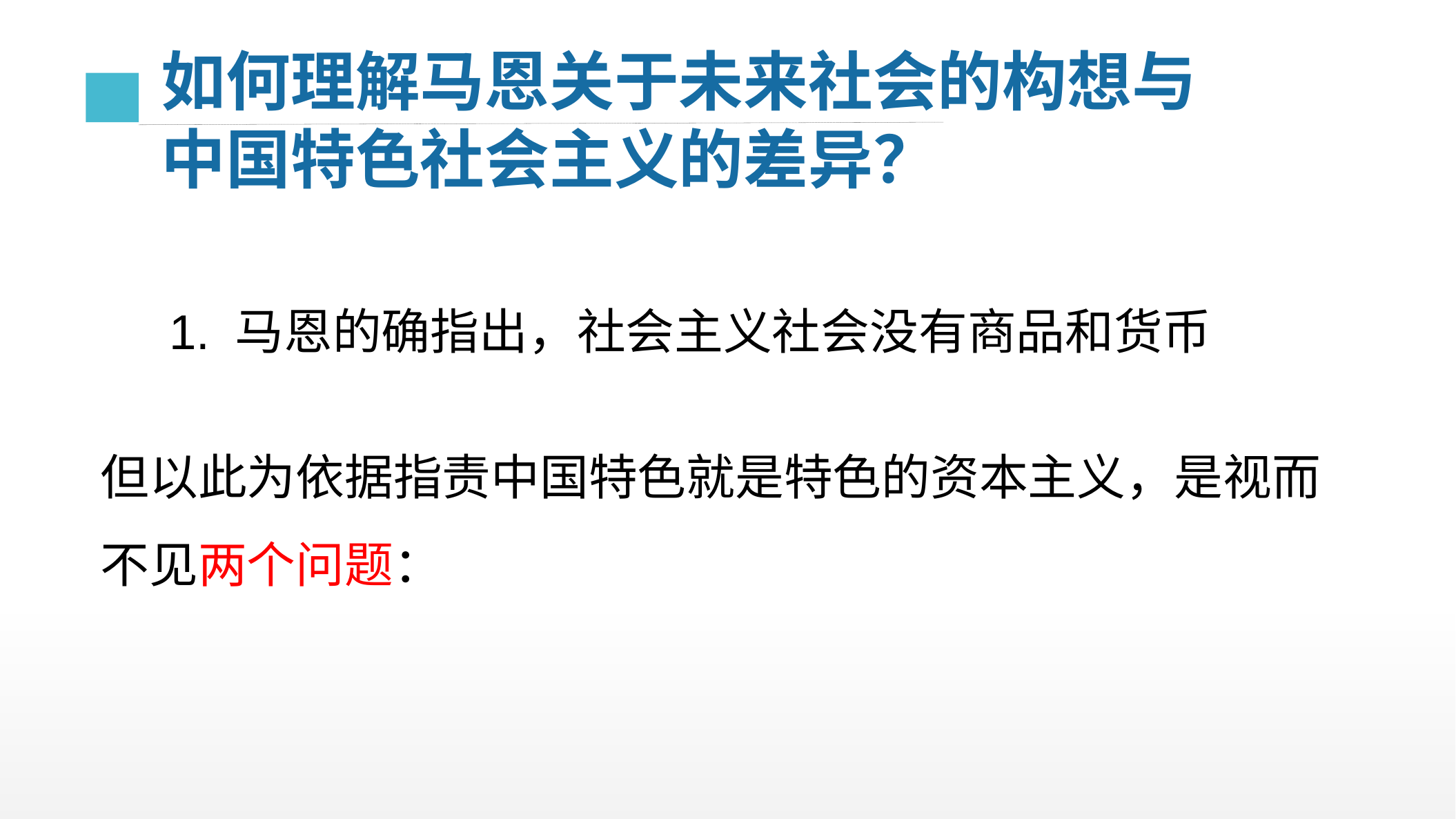

如何理解马恩关于未来社会的构想与
中国特色社会主义的差异？

1. 马恩的确指出，社会主义社会没有商品和货币
但以此为依据指责中国特色就是特色的资本主义，是视而不见两个问题：